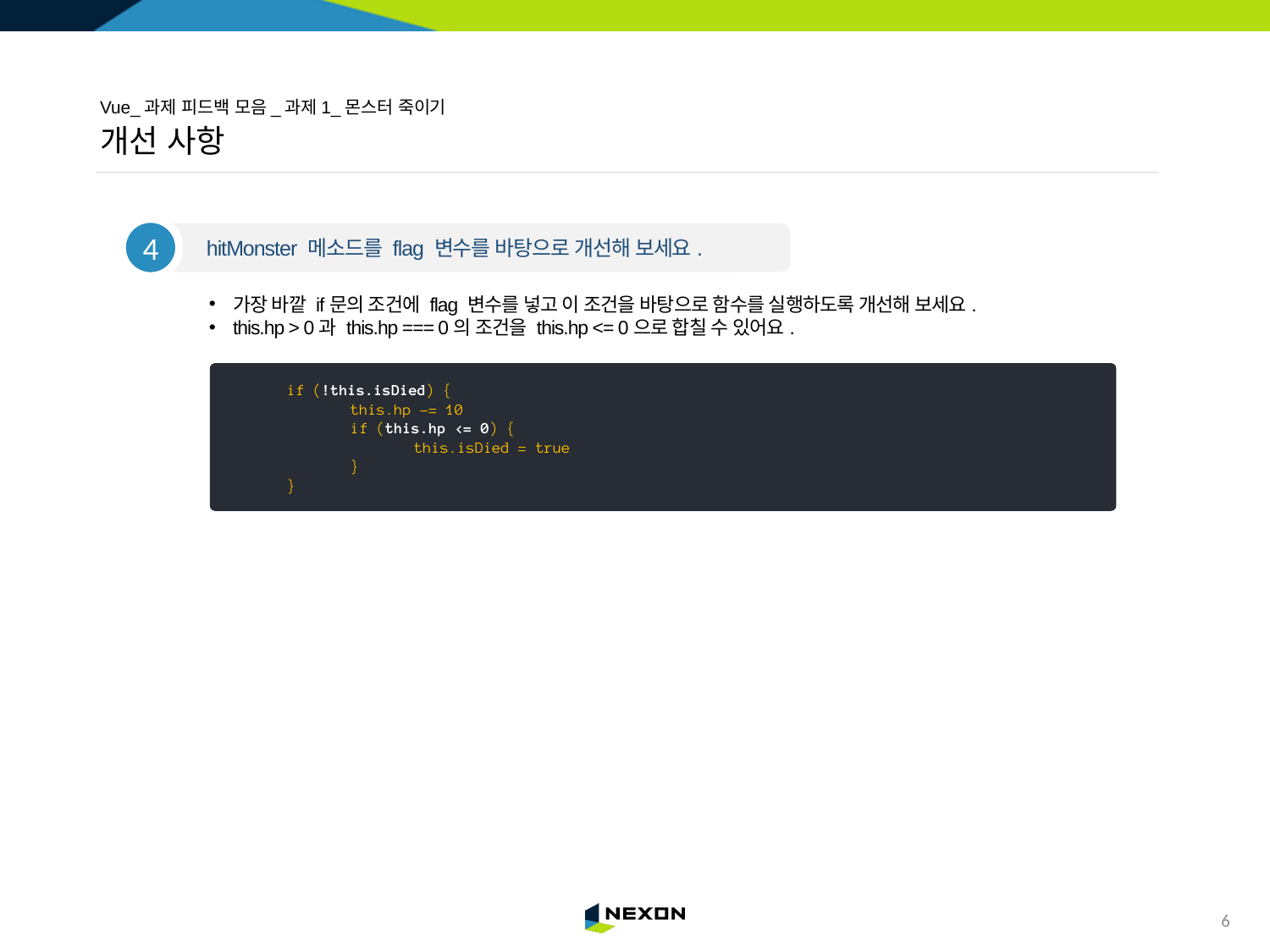

# Vue_과제 피드백 모음_과제1_몬스터 죽이기 개선 사항
4
hitMonster 메소드를 flag 변수를 바탕으로 개선해 보세요.
가장 바깥 if문의 조건에 flag 변수를 넣고 이 조건을 바탕으로 함수를 실행하도록 개선해 보세요.
this.hp > 0과 this.hp === 0의 조건을 this.hp <= 0으로 합칠 수 있어요.
if (!this.isDied) {
this.hp -= 10
if (this.hp <= 0) {
this.isDied = true
}
}
6